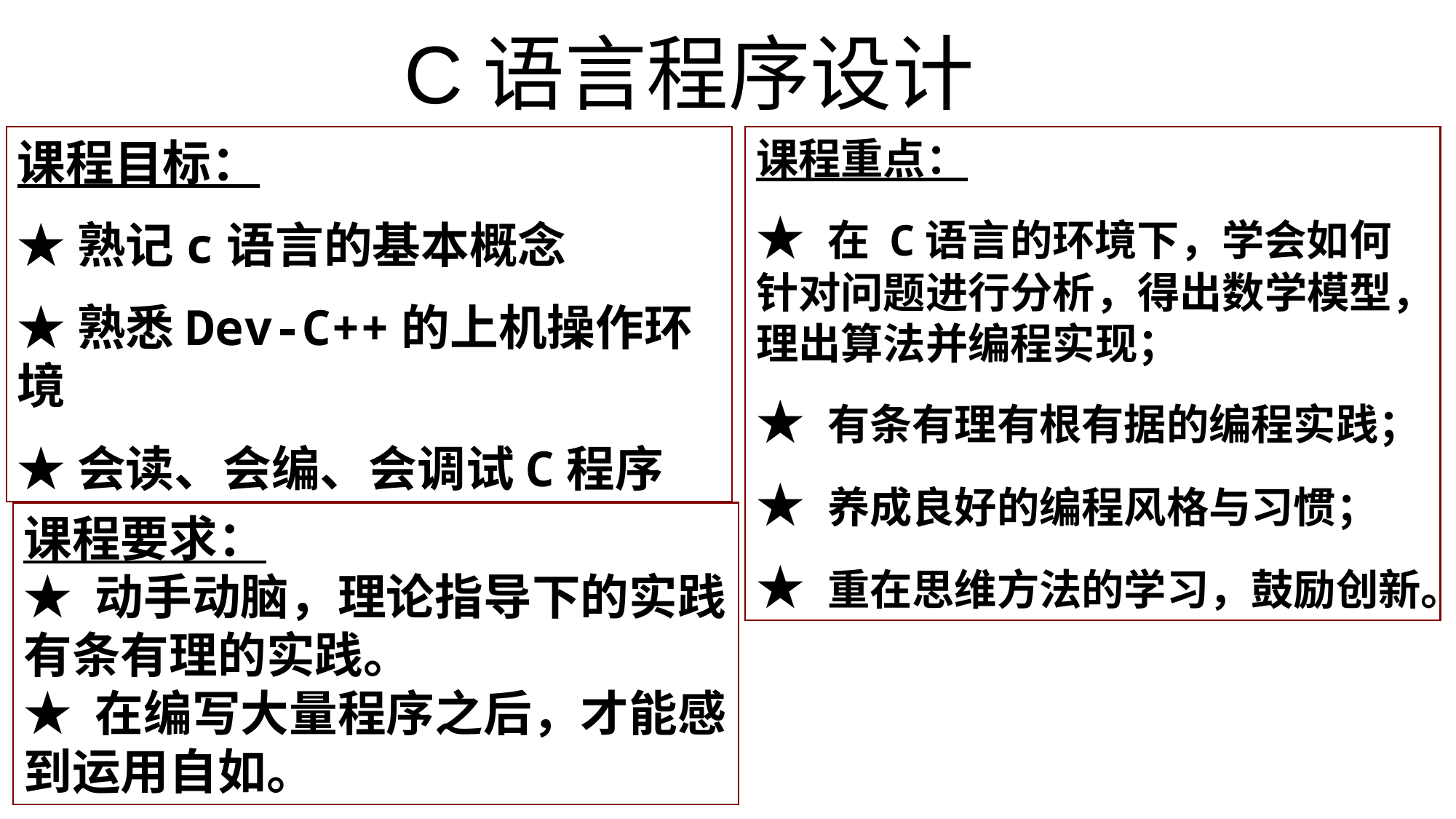

# C语言程序设计
课程目标：
★熟记c语言的基本概念
★熟悉Dev-C++的上机操作环境
★会读、会编、会调试C程序
课程重点：
★ 在 C语言的环境下，学会如何针对问题进行分析，得出数学模型，理出算法并编程实现；
★ 有条有理有根有据的编程实践；
★ 养成良好的编程风格与习惯；
★ 重在思维方法的学习，鼓励创新。
课程要求：
★ 动手动脑，理论指导下的实践 有条有理的实践。
★ 在编写大量程序之后，才能感到运用自如。